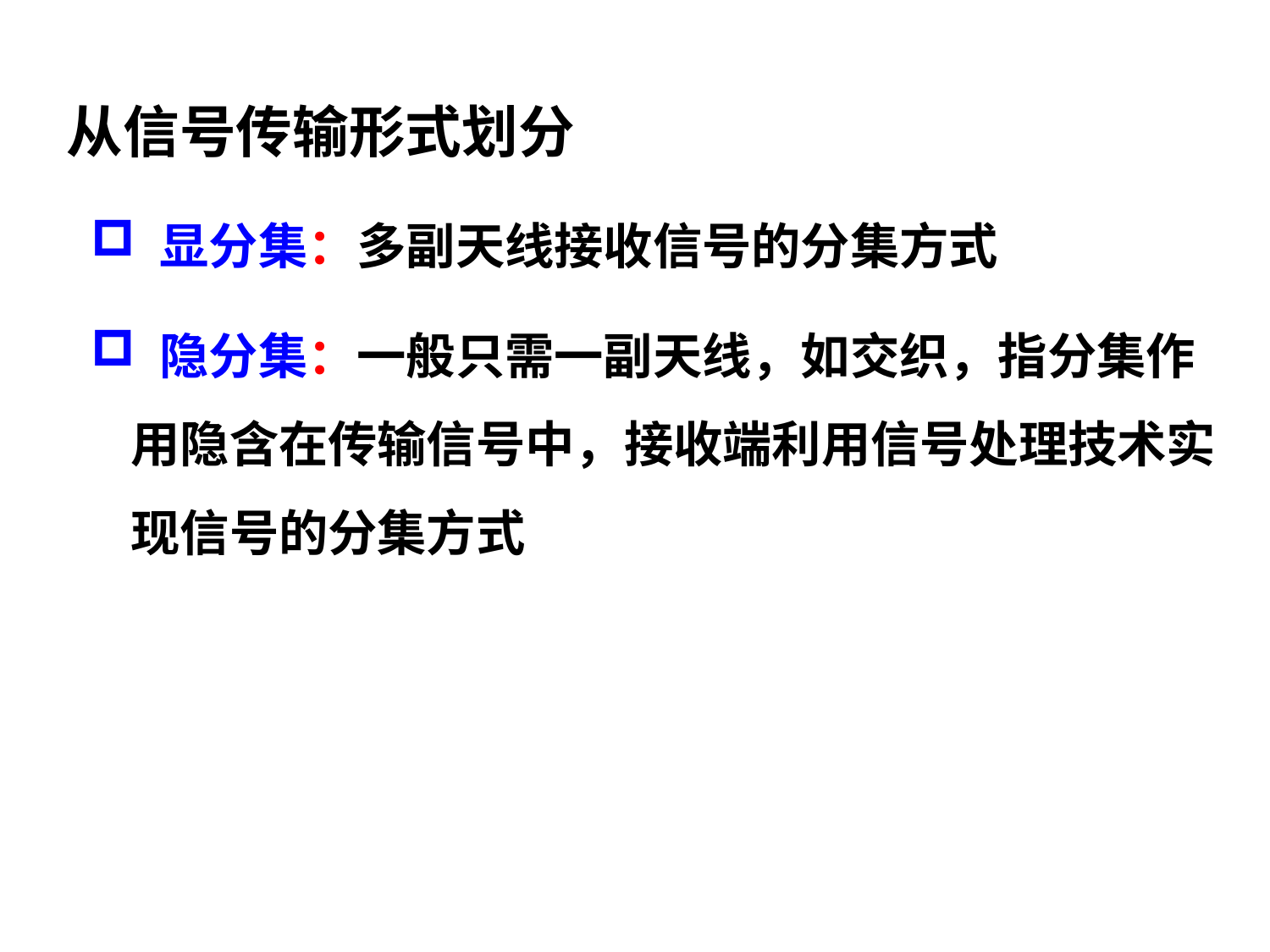

# 三、分集技术的分类
  从信号传输形式划分
 显分集：多副天线接收信号的分集方式
 隐分集：一般只需一副天线，如交织，指分集作用隐含在传输信号中，接收端利用信号处理技术实现信号的分集方式